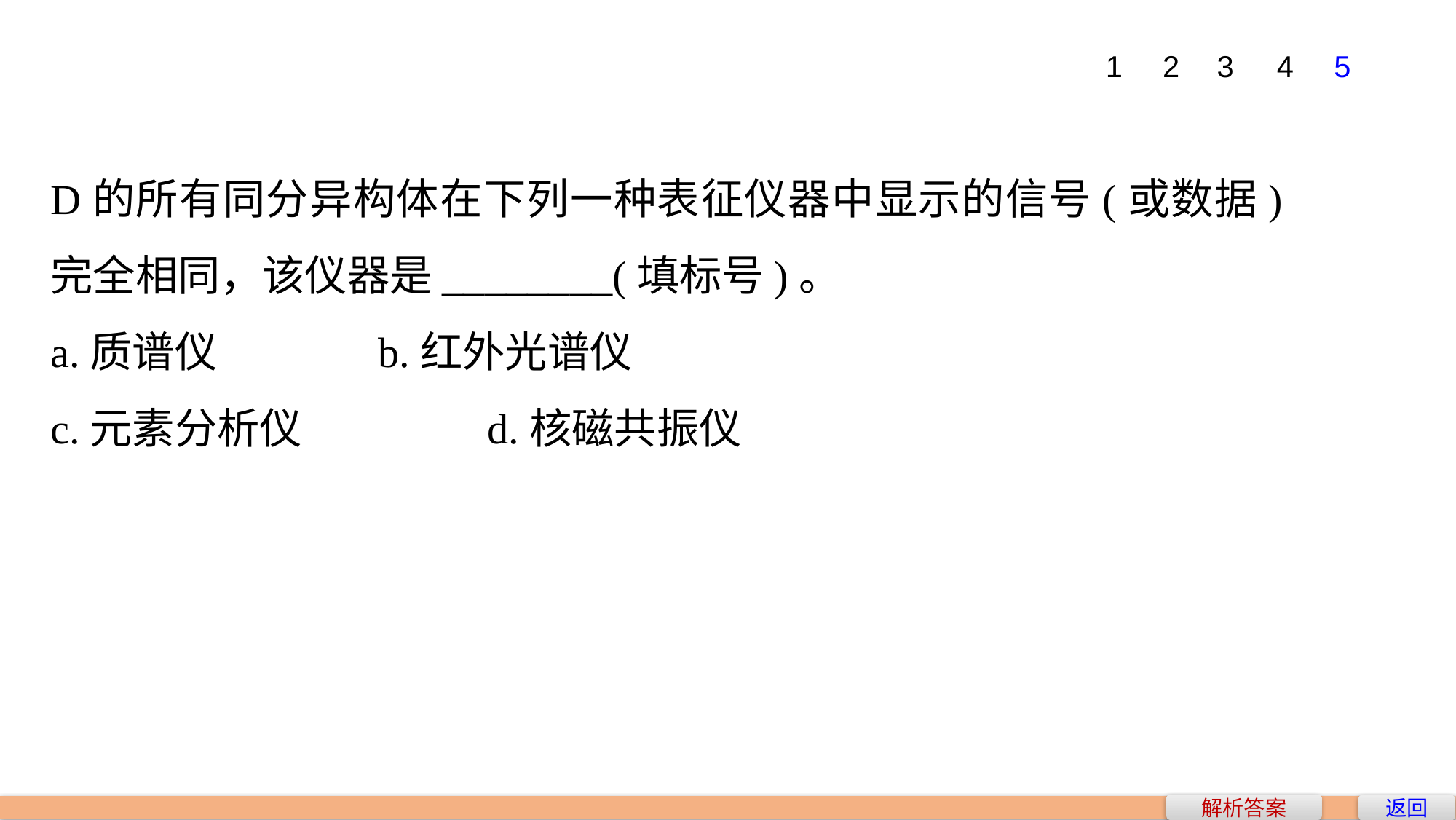

1
2
3
4
5
D的所有同分异构体在下列一种表征仪器中显示的信号(或数据)完全相同，该仪器是________(填标号)。
a.质谱仪  		b.红外光谱仪
c.元素分析仪  		d.核磁共振仪
解析答案
返回